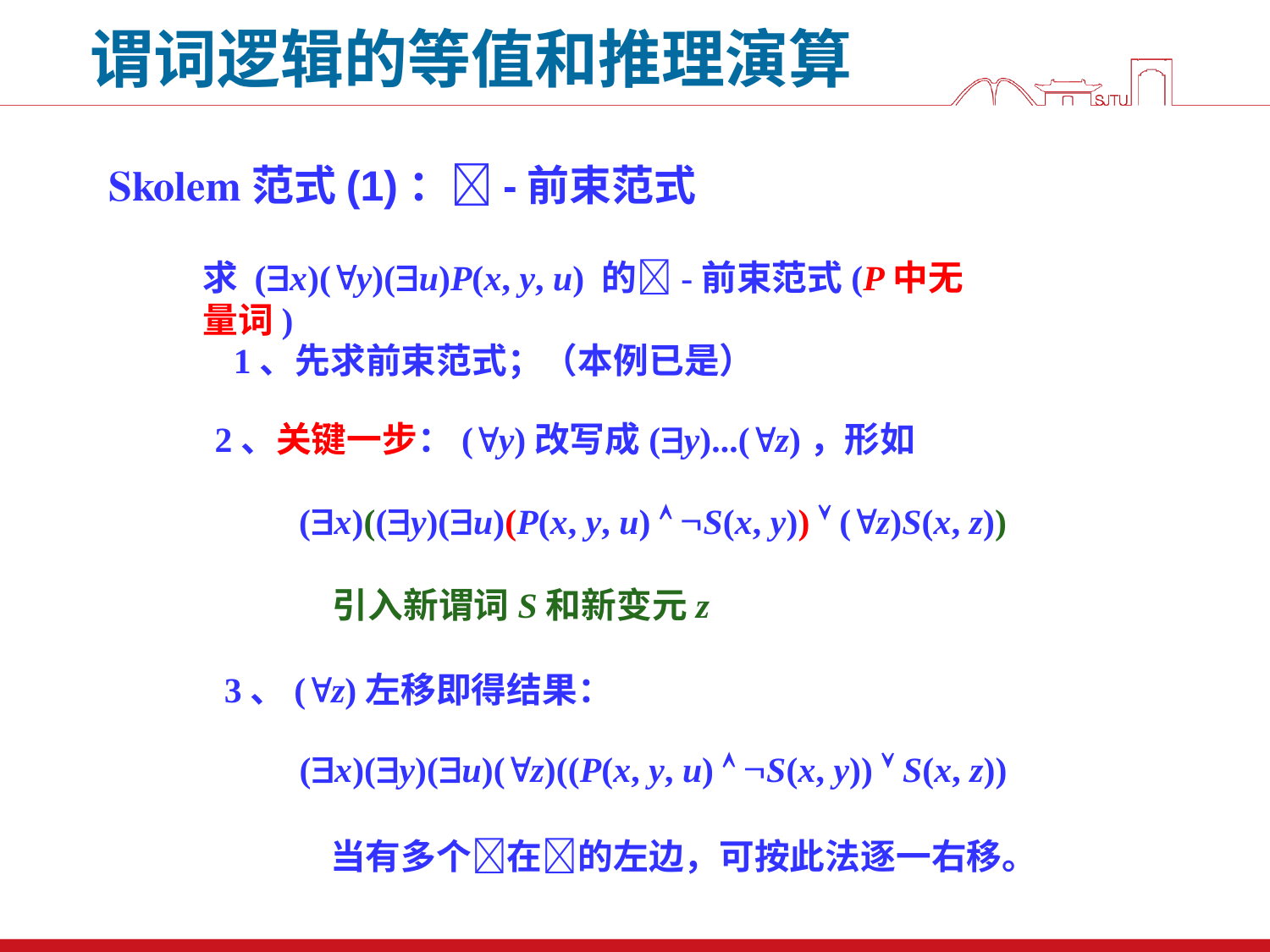

谓词逻辑的等值和推理演算
Skolem范式(1)：∃-前束范式
求 (∃x)(∀y)(∃u)P(x, y, u) 的∃-前束范式(P中无量词)
1、先求前束范式；（本例已是）
2、关键一步：(∀y)改写成(∃y)...(∀z)，形如
(∃x)((∃y)(∃u)(P(x, y, u) ∧ ¬S(x, y)) ∨ (∀z)S(x, z))
引入新谓词S和新变元z
3、(∀z)左移即得结果：
(∃x)(∃y)(∃u)(∀z)((P(x, y, u) ∧ ¬S(x, y)) ∨ S(x, z))
当有多个∀在∃的左边，可按此法逐一右移。